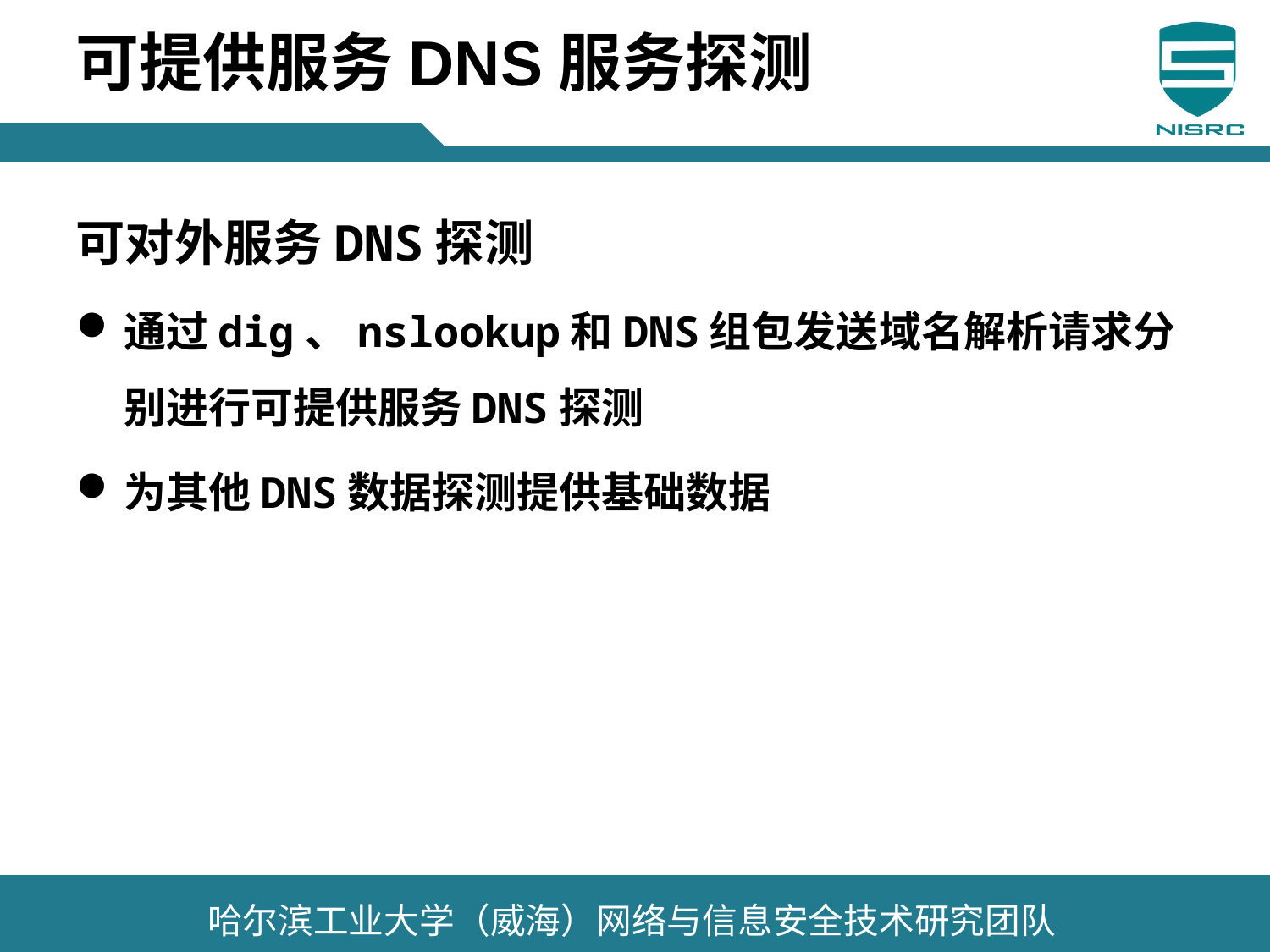

# 可提供服务DNS服务探测
可对外服务DNS探测
通过dig、nslookup和DNS组包发送域名解析请求分别进行可提供服务DNS探测
为其他DNS数据探测提供基础数据